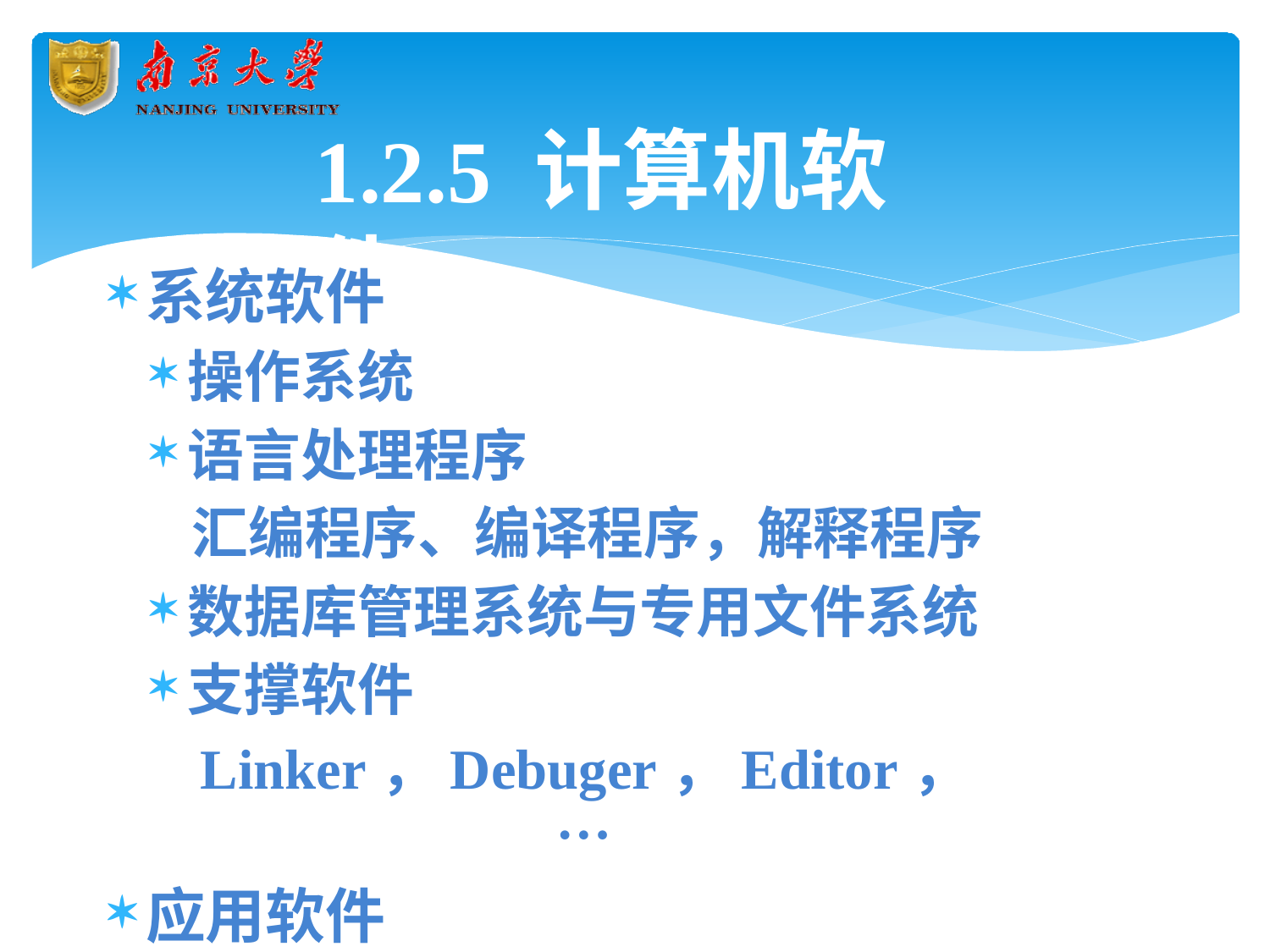

# 1.2.5 计算机软件
系统软件
操作系统
语言处理程序
汇编程序、编译程序，解释程序
数据库管理系统与专用文件系统
支撑软件
Linker，Debuger，Editor，…
应用软件